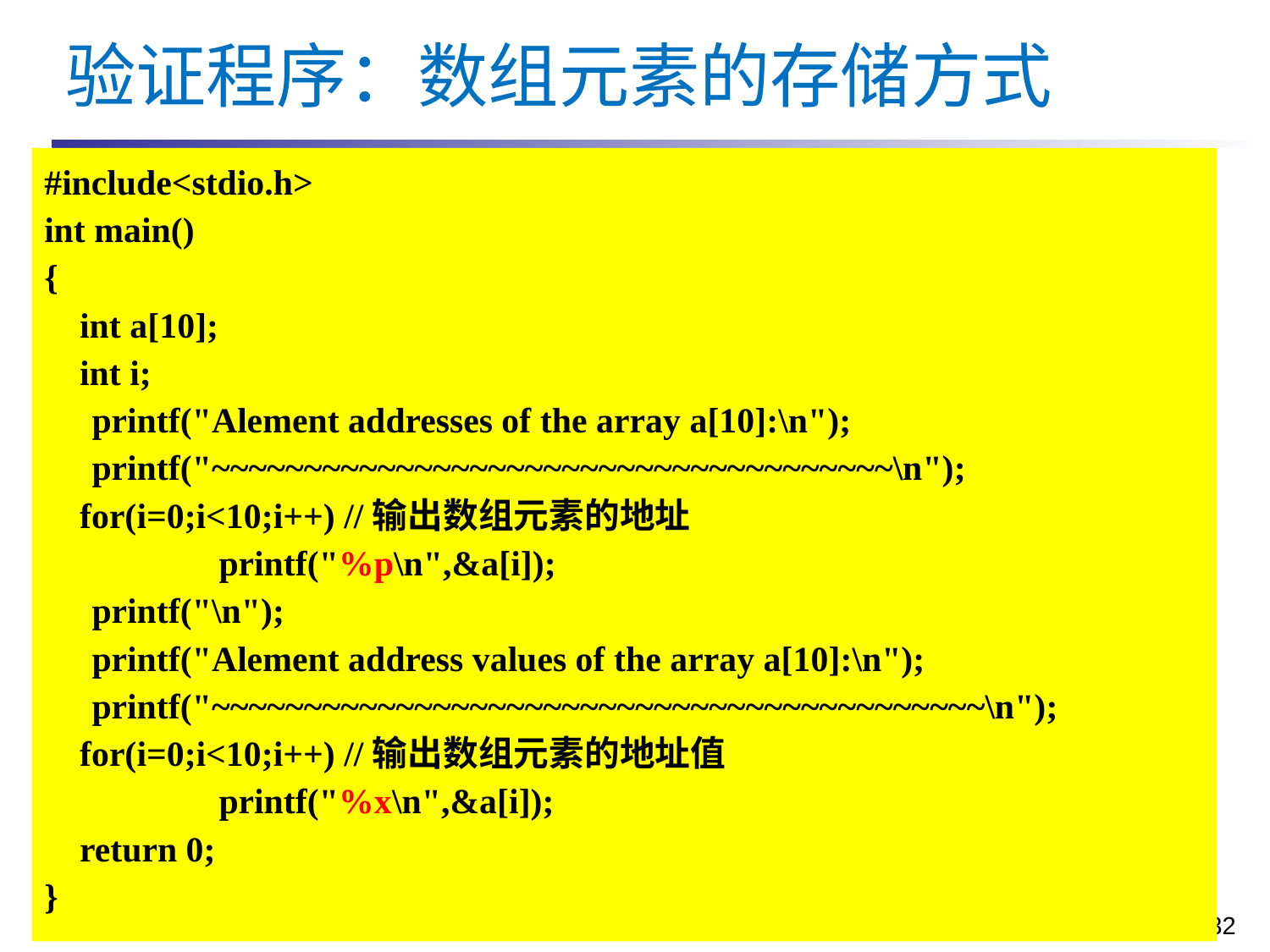

验证程序：数组元素的存储方式
#include<stdio.h>
int main()
{
    int a[10];
    int i;
	printf("Alement addresses of the array a[10]:\n");
	printf("~~~~~~~~~~~~~~~~~~~~~~~~~~~~~~~~~~~~~\n");
    for(i=0;i<10;i++) //输出数组元素的地址
		printf("%p\n",&a[i]);
	printf("\n");
	printf("Alement address values of the array a[10]:\n");
	printf("~~~~~~~~~~~~~~~~~~~~~~~~~~~~~~~~~~~~~~~~~~\n");
    for(i=0;i<10;i++) //输出数组元素的地址值
		printf("%x\n",&a[i]);
    return 0;
}
2023/11/6
王化雨 whuayu000@163.com 13306442222
21/32